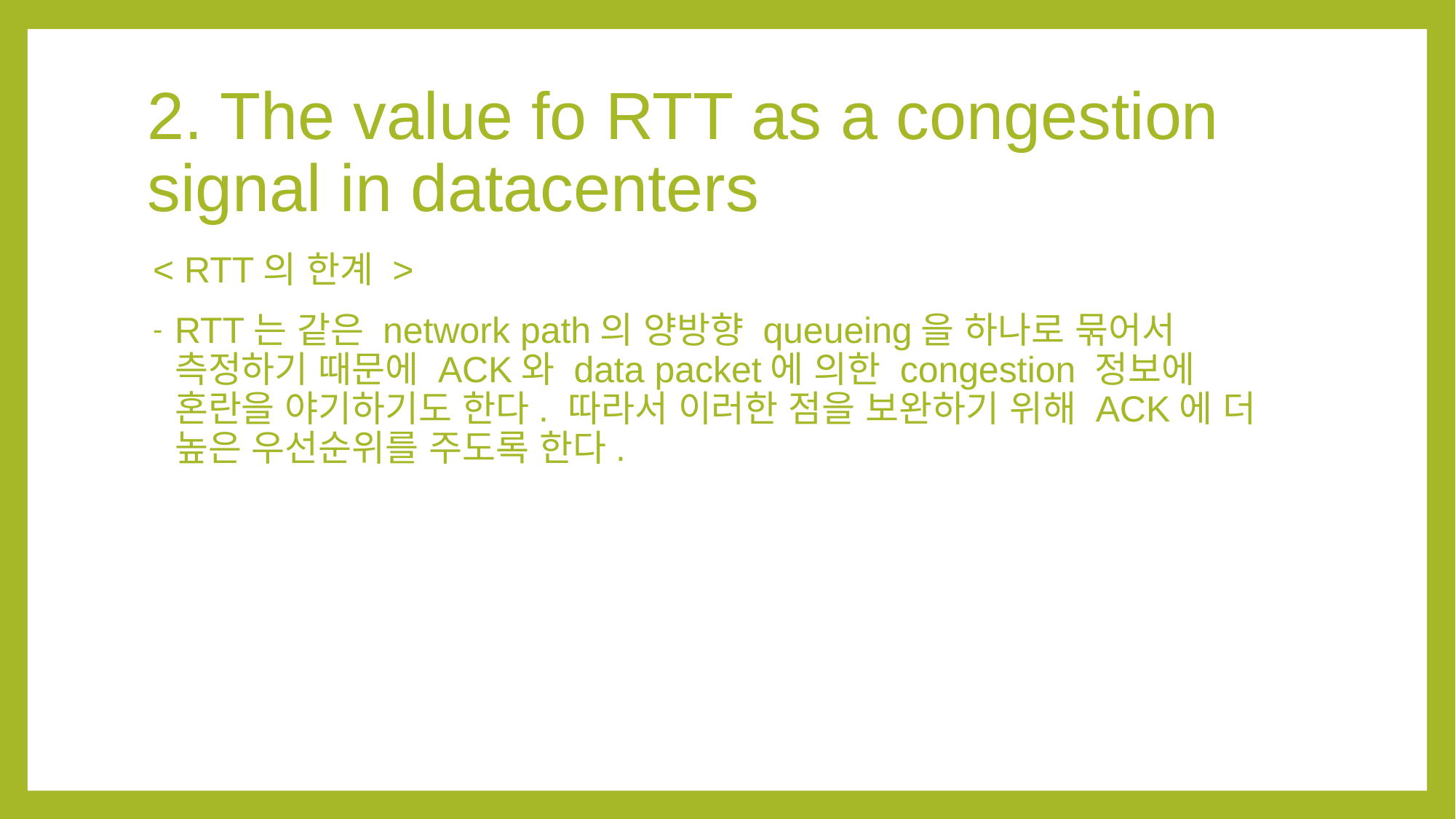

# 2. The value fo RTT as a congestion signal in datacenters
< RTT의 한계 >
RTT는 같은 network path의 양방향 queueing을 하나로 묶어서 측정하기 때문에 ACK와 data packet에 의한 congestion 정보에 혼란을 야기하기도 한다. 따라서 이러한 점을 보완하기 위해 ACK에 더 높은 우선순위를 주도록 한다.